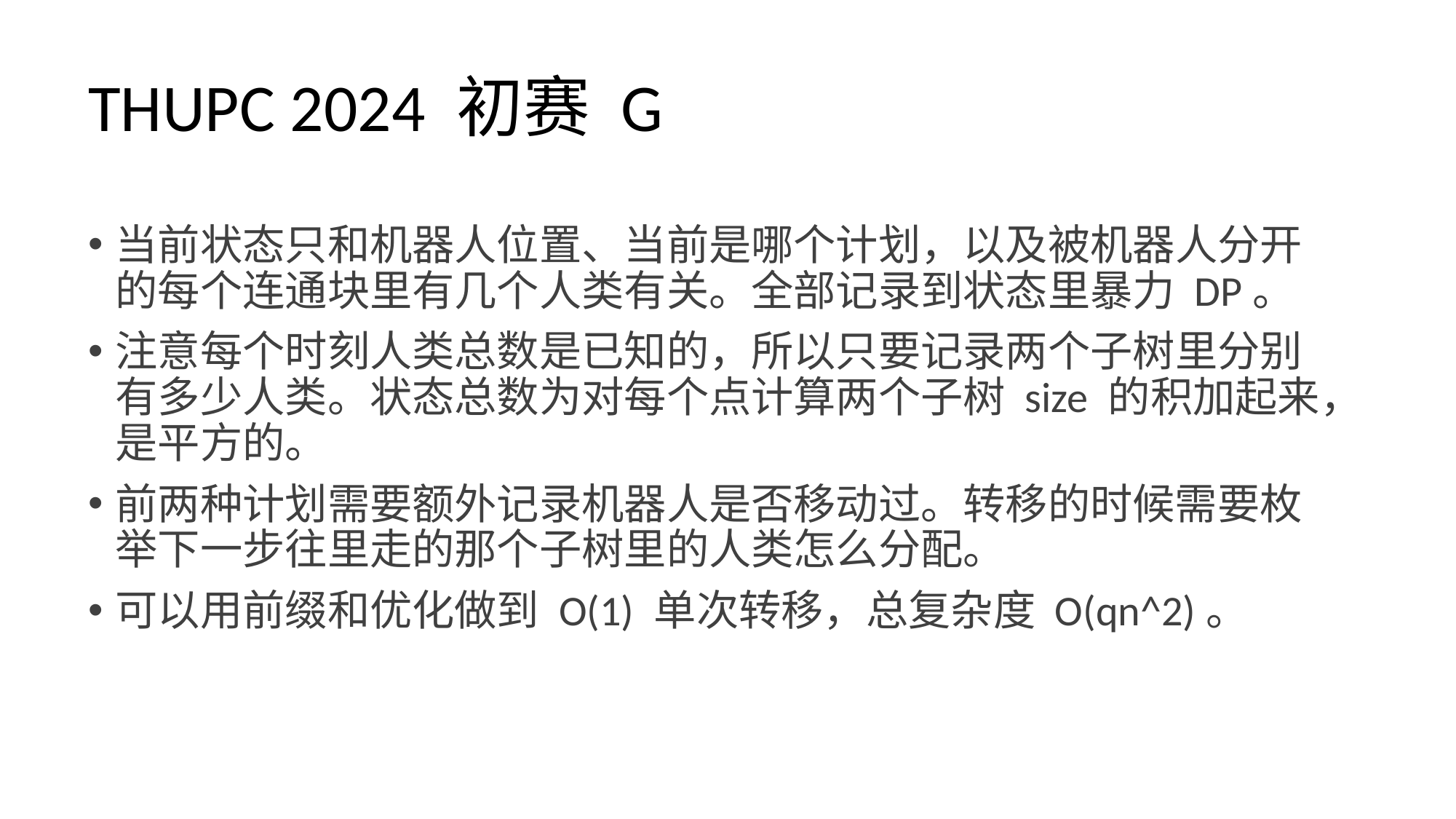

# THUPC 2024 初赛 G
当前状态只和机器人位置、当前是哪个计划，以及被机器人分开的每个连通块里有几个人类有关。全部记录到状态里暴力 DP。
注意每个时刻人类总数是已知的，所以只要记录两个子树里分别有多少人类。状态总数为对每个点计算两个子树 size 的积加起来，是平方的。
前两种计划需要额外记录机器人是否移动过。转移的时候需要枚举下一步往里走的那个子树里的人类怎么分配。
可以用前缀和优化做到 O(1) 单次转移，总复杂度 O(qn^2)。